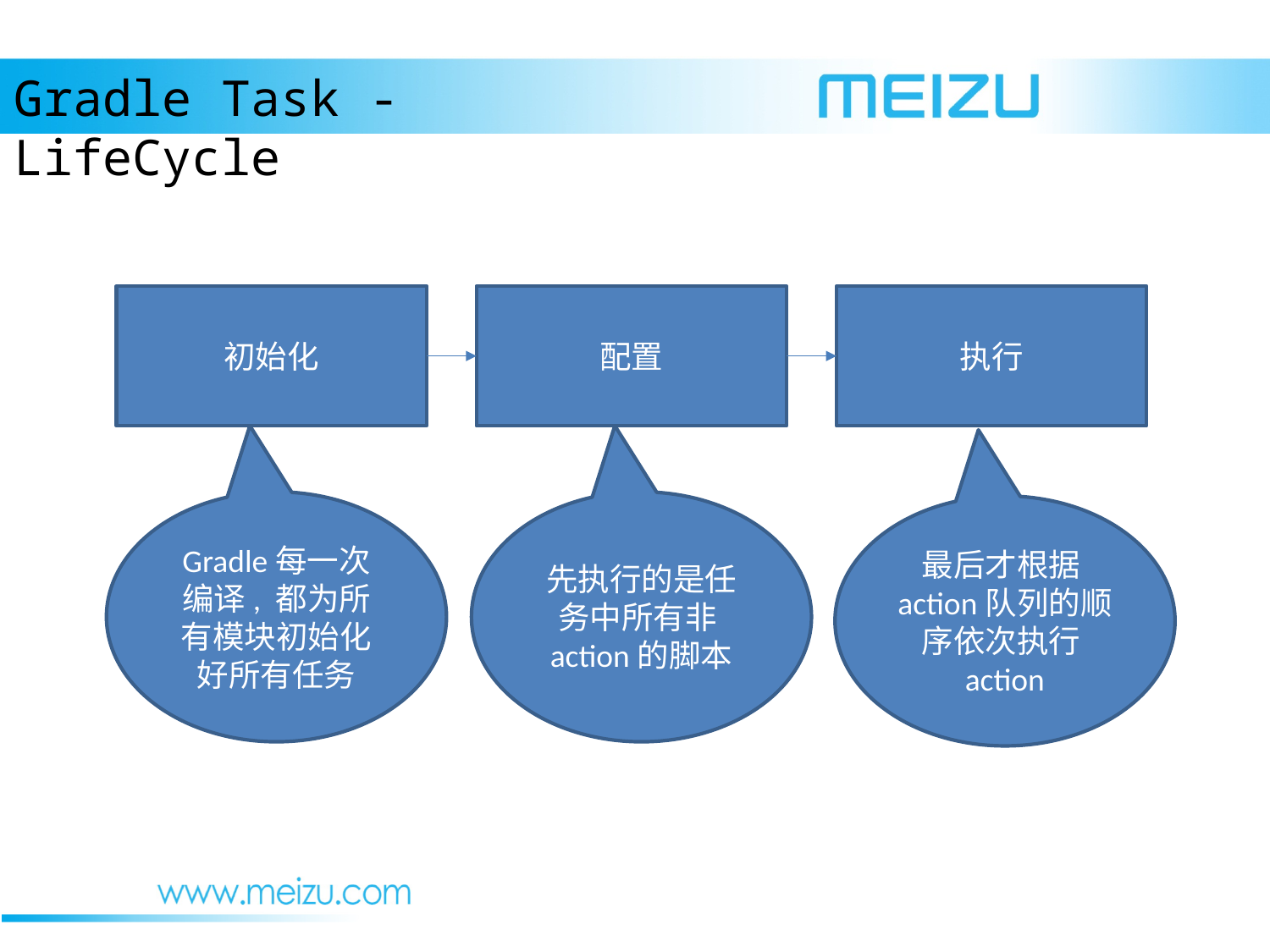

Gradle Task - LifeCycle
初始化
配置
执行
Gradle每一次编译, 都为所有模块初始化好所有任务
先执行的是任务中所有非action的脚本
最后才根据action队列的顺序依次执行action